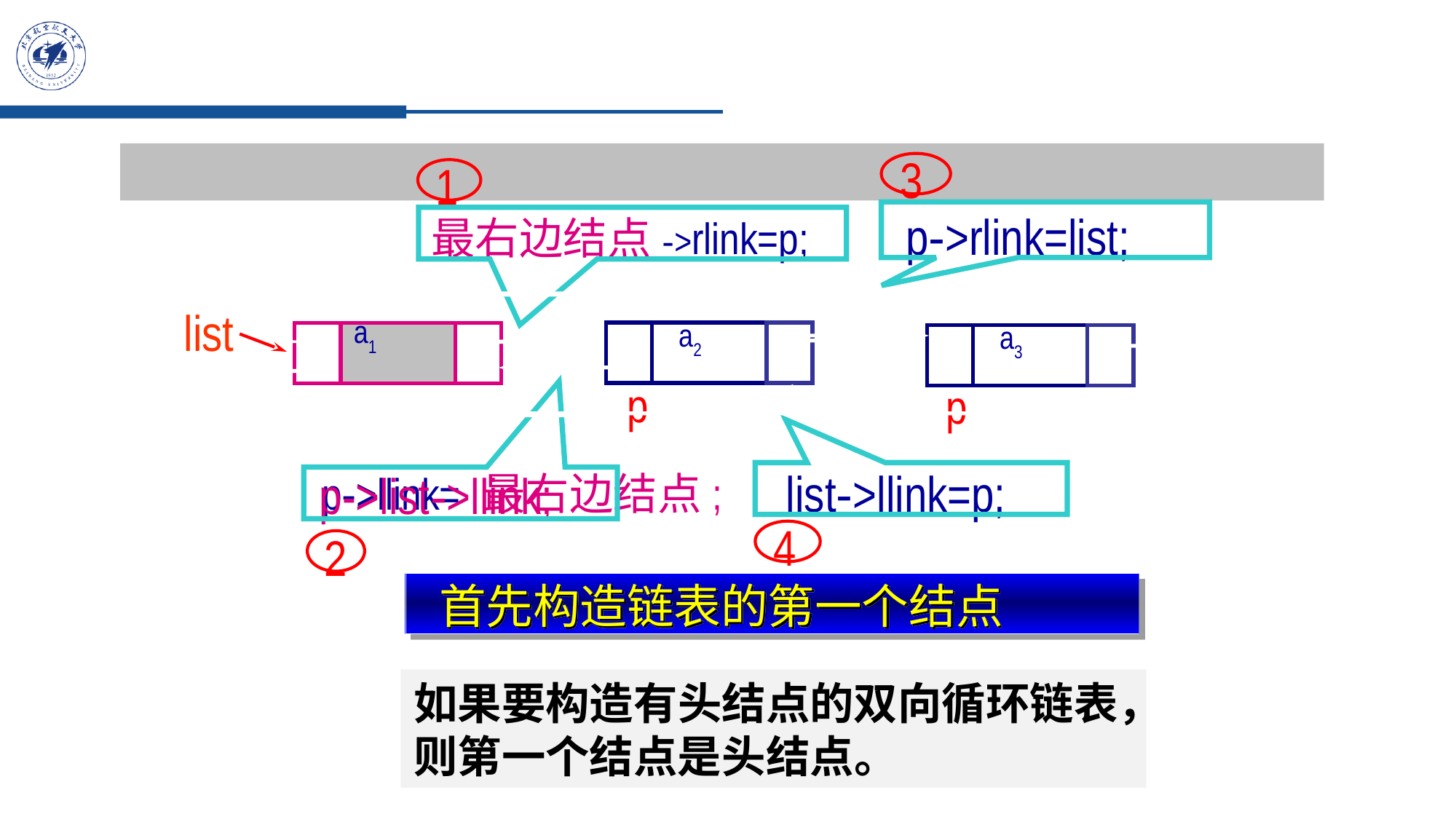

3

p->rlink=list;

1

最右边结点->rlink=p;

…
list

a2

a3

p

a1

p

list->llink=p;

4

p->list->llink;

p->llink= 最右边结点;

2

首先构造链表的第一个结点

如果要构造有头结点的双向循环链表，则第一个结点是头结点。